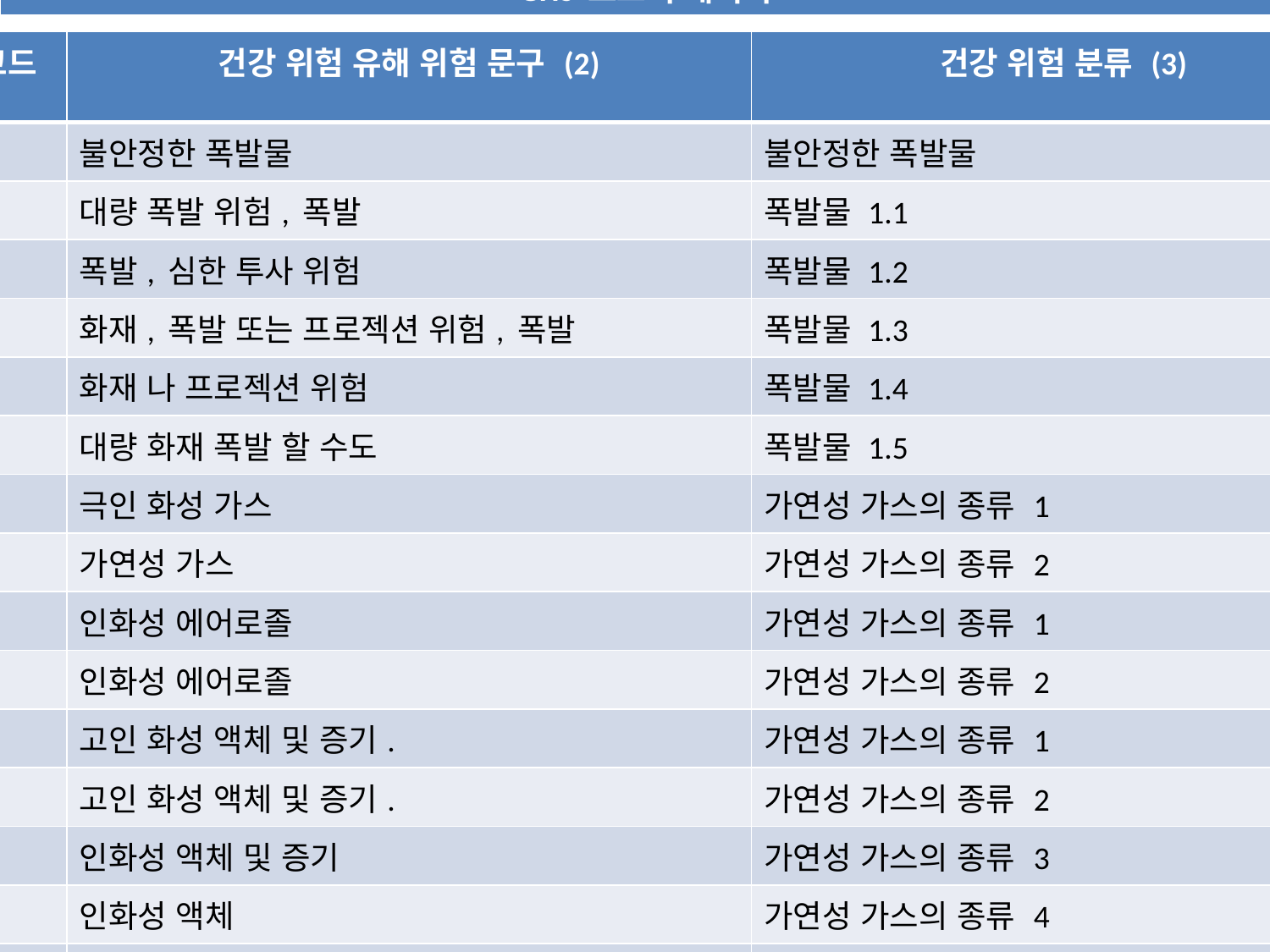

| GHS 보고서 데이터 |
| --- |
| H - 코드 (1) | 건강 위험 유해 위험 문구 (2) | 건강 위험 분류 (3) |
| --- | --- | --- |
| H200 | 불안정한 폭발물 | 불안정한 폭발물 |
| H201 | 대량 폭발 위험, 폭발 | 폭발물 1.1 |
| H202 | 폭발, 심한 투사 위험 | 폭발물 1.2 |
| H203 | 화재, 폭발 또는 프로젝션 위험, 폭발 | 폭발물 1.3 |
| H204 | 화재 나 프로젝션 위험 | 폭발물 1.4 |
| H205 | 대량 화재 폭발 할 수도 | 폭발물 1.5 |
| H220 | 극인 화성 가스 | 가연성 가스의 종류 1 |
| H221 | 가연성 가스 | 가연성 가스의 종류 2 |
| H222 | 인화성 에어로졸 | 가연성 가스의 종류 1 |
| H223 | 인화성 에어로졸 | 가연성 가스의 종류 2 |
| H224 | 고인 화성 액체 및 증기. | 가연성 가스의 종류 1 |
| H225 | 고인 화성 액체 및 증기. | 가연성 가스의 종류 2 |
| H226 | 인화성 액체 및 증기 | 가연성 가스의 종류 3 |
| H227 | 인화성 액체 | 가연성 가스의 종류 4 |
| H228 | 가연성 고체 | 가연성 고체 카테고리 1 가연성 고체 카테고리 2 |
| H240 | 난방 폭발의 원인이 될 수 있습니다 | 화학 반응성 A 유형 유기 과산화물 A 유형 |
| H241 | 가열하면 화재 또는 폭발의 위험이 있습니다 | 화학 반응성 B 유형 유기 과산화물 B 유형 |
| H242 | 난방 화재의 원인이 될 수 있습니다 | 화학 반응성 C,D 유형 화학 반응성 E,F 유형 유기 과산화물 C,D 유형 유기 과산화물 E,F 유형 |
| H250 | 발화 공기에 노출되면 | 자연 발화성 액체 분류 1 고체 카테고리 1의 자연 발화 |
| H251 | 자기 발열, 화재의 원인이 될 수 있습니다 | 자기 발열 성 화학 물질 카테고리 1 |
| H252 | 열이 많이 있기 때문에, 화재를 잡을 수있다 | 자기 발열 성 화학 물질의 종류 2 |
| H260 | 물, 가연성 가스는 수도 자연 발화 방출 | 화학 물질, 가연성 가스 종류 1 물과 접촉 후 |
| H261 | 물과 접촉시 인화성 가스를 방출 | 물 카테고리 2, 3과 접촉하는 화학 물질, 가연성 가스 |
| H270 | 원인이나 화재를 강화 수 있으며, 산화제 | 산화 가스의 종류 1 |
| H271 | 강한 산화제, 화재 나 폭발을 일으킬 수 있음 | 산화성 액체의 종류 1 |
| H272 | 불을 강화할 수 있으며, 산화제 | 산화성 액체의 종류 2 산화성 액체의 종류 3 |
| H280 | 가열되면 고압 가스를 포함, 폭발 할 수 있습니다 | 압력, 가스의 가스 압력에서 압축 된 가스는, 고압의 액화 가스는, 가스를 용해 |
| H281 | 냉동 가스를 포함, 저온 화상이나 부상의 원인이 될 수 있습니다 | 고압 가스 냉동 액화 가스 |
| H290 | 금속의 금속 부식을 부식 될 수있다 | 금속 카테고리 1에 부식성 |
| H300 | 삼키면 치명적 | 급성 독성 분류 1 (경구) 급성 독성 분류 2 (경구) |
| H301 | 삼키면 유독 함 | 급성 독성 분류 3 (경구) |
| H302 | 삼키면 유해 함 | 급성 독성 분류 4 (경구) |
| H303 | 삼켰을 경우 유해 할 수 있습니다 | 급성 독성 분류 5 (경구) |
| H304 | 삼켜 서기도로 유입되면 치명적일 수 있음 | 흡입 유해성 구분 1 |
| H305 | 삼켜 서기도로 유입되면 유해 할 수 있습니다. | 흡입 유해성 구분 2 |
| H310 | 피부와 접촉하면 치명적 | 급성 독성 분류 1 (진피) 급성 독성 분류 2 (진피) |
| H311 | 피부와 접촉하면 유독 | 급성 독성 분류 3 (진피) |
| H312 | 피부와 접촉하면 유해 | 급성 독성 분류 4 (진피) |
| H313 | 피부에 접촉했을 때 유해 할 수 있음 | 피부 부식성 / 자극성 카테고리 1 (1A/1B/1C) |
| H315 | 피부에 자극을 일으킴 | 피부 부식성 / 자극성 카테고리 2 |
| H316 | 가벼운 피부 자극을 일으킬 수 | 피부 부식성 / 자극성 카테고리 3 |
| H317 | 알레르기 성 피부 반응에게 원인이 될 수 있습니다 | 피부 알레르기 카테고리 1 |
| H318 | 눈에 심한 손상을 일으킬 | 심한 눈 손상 성 / 눈 자극성 카테고리 1 |
| H319 | 심한 눈 자극을 일으킬 수 | 심한 눈 손상 성 / 눈 자극성 카테고리 2A |
| H320 | 눈에 심한 자극을 일으킴 | 심한 눈 손상 성 / 눈 자극성 카테고리 2B |
| H330 | 흡입시 치명적일 경우 | 급성 독성 분류 1 (흡입) 급성 독성 분류 2 (흡입) |
| H331 | 흡입 중독 | 급성 독성 분류 3 (흡입) |
| H332 | 흡입하면 유해 함 | 급성 독성 분류 4 (흡입) |
| H333 | 흡입하면 유해 할 수 있음 | 급성 독성 분류 5 (흡입) |
| H334 | 흡입시 알레르기 성 반응, 천식 또는 호흡 곤란을 일으킬 수 있습니다 | 호흡기 과민성 카테고리 1 |
| H335 | 호흡 기계 자극에게 원인이 될 수 있습니다 | 특정 표적 장기 독성 - 3 회 노출 범주 |
| H336 | 졸음 또는 현기증을 일으킬 수 있음 | 특정 표적 장기 독성 - 3 회 노출 범주 |
| H340 | (그것이 결정적으로 노출의 다른 경로는 위험이 없음을 입증하는 경우 노출의 상태 경로) 유전적인 결함을 일으킬 수 있음 | 생식 세포 변이원성 분류 1 (1A/1B) |
| H341 | (그것이 결정적으로 노출의 다른 경로는 위험이 없음을 입증하는 경우 노출의 상태 경로) 유전적인 결함을 일으킬 것으로 의심 됨 | 생식 세포 변이원성 카테고리 2 |
| H350 | (그것이 결정적으로 노출의 다른 경로는 위험이 없음을 입증하는 경우 노출의 상태 경로) 암을 일으킬 수 있음 | 발암 성 카테고리 1 (1A/1B) |
| H351 | (그것이 결정적으로 노출의 다른 경로는 위험이 없음을 입증하는 경우 노출의 상태 경로) 암을 일으킬 것으로 의심 됨 | 발암 성 카테고리 2 |
| H360 | (알고있는 경우 국가 별 효과) 가능한 불임이나 태아는 (노출의 상태 경로 그것은 결정적으로 노출의 다른 경로는 위험이 없음을 입증하는 경우) | 생식 독성 범주 1 (1A/1B) |
| H361 | 손상 태아 또는 생식 (국가 별 효과를 알 수있는 경우) (이 결정적으로 노출의 다른 경로는 위험이 없음을 입증하는 경우 노출의 상태 경로) 의심 | 생식 독성 카테고리 2 |
| H362 | 모유를 아이에게 유해 할 수 있음 | 영향을 미치거나 모유 수유를 통해 |
| H370 | 장기에 손상 (또는 상태 알려진 경우 모든 장기가 영향을) 원인 (노출의 상태 경로가 결정적으로 노출의 다른 경로는 위험이 없음을 입증하는 경우는) | 특정 표적 장기 독성 - 단일 노출 카테고리 1 |
| H371 | (그것이 결정적으로 노출의 다른 경로는 위험이 없음을 입증하는 경우 노출의 상태 경로) 손상 (또는 상태를 알 수있는 경우 영향을받는 모든 기관) 기관을 일으킬 수 있음 | 특정 표적 장기 독성 - 단일 노출 카테고리 2 |
| H372 | 장기 나 기관에 반복 노출의 원인이 손상 | 특정 표적 장기 독성 - 반복 노출 분류 1 |
| H373 | 장기간 또는 반복 노출되면 장기에 손상을 일으킬 수 있음 | 특정 표적 장기 독성 - 반복 노출 분류 2 |
| H400 | 수생 생물에 매우 유독 | 급성 독성 분류 1 - 수생 환경에 유해 |
| H401 | 수생 생물에 유독 | 급성 독성 분류 2 - 수생 환경에 유해 |
| H402 | 수생 생물에 유해 | 급성 독성 분류 3 - 수생 환경에 유해 |
| H410 | 장기적인 영향에 의해 수생 생물에 매우 유독 함 | 만성 독성 카테고리 1 - 수생 환경에 유해 |
| H411 | 장기적인 영향에 의해 수생 생물에 유독 | 만성 독성 카테고리 2 - 수생 환경에 유해 |
| H412 | 장기적 영향에 의해 수생 생물에 유해 함 | 만성 독성 카테고리 3 - 수생 환경에 유해 |
| H413 | 수생 생물에 유해 지속적인 효과를 일으킬 수 있음 | 만성 독성 카테고리 4 - 수생 환경에 유해 |